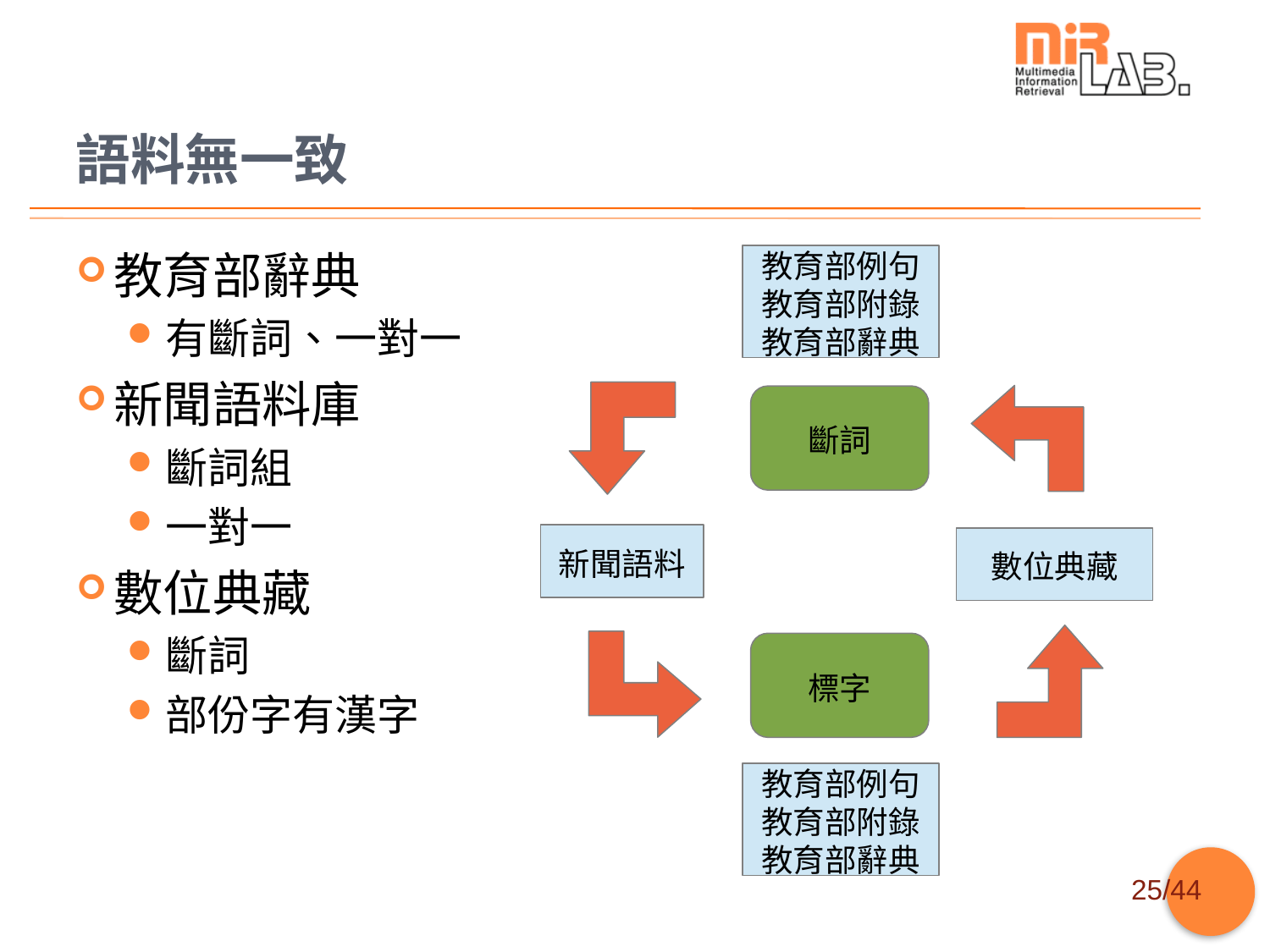

# 語料無一致
教育部辭典
有斷詞、一對一
新聞語料庫
斷詞組
一對一
數位典藏
斷詞
部份字有漢字

教育部例句
教育部附錄
教育部辭典

斷詞
新聞語料
數位典藏

標字
教育部例句
教育部附錄
教育部辭典